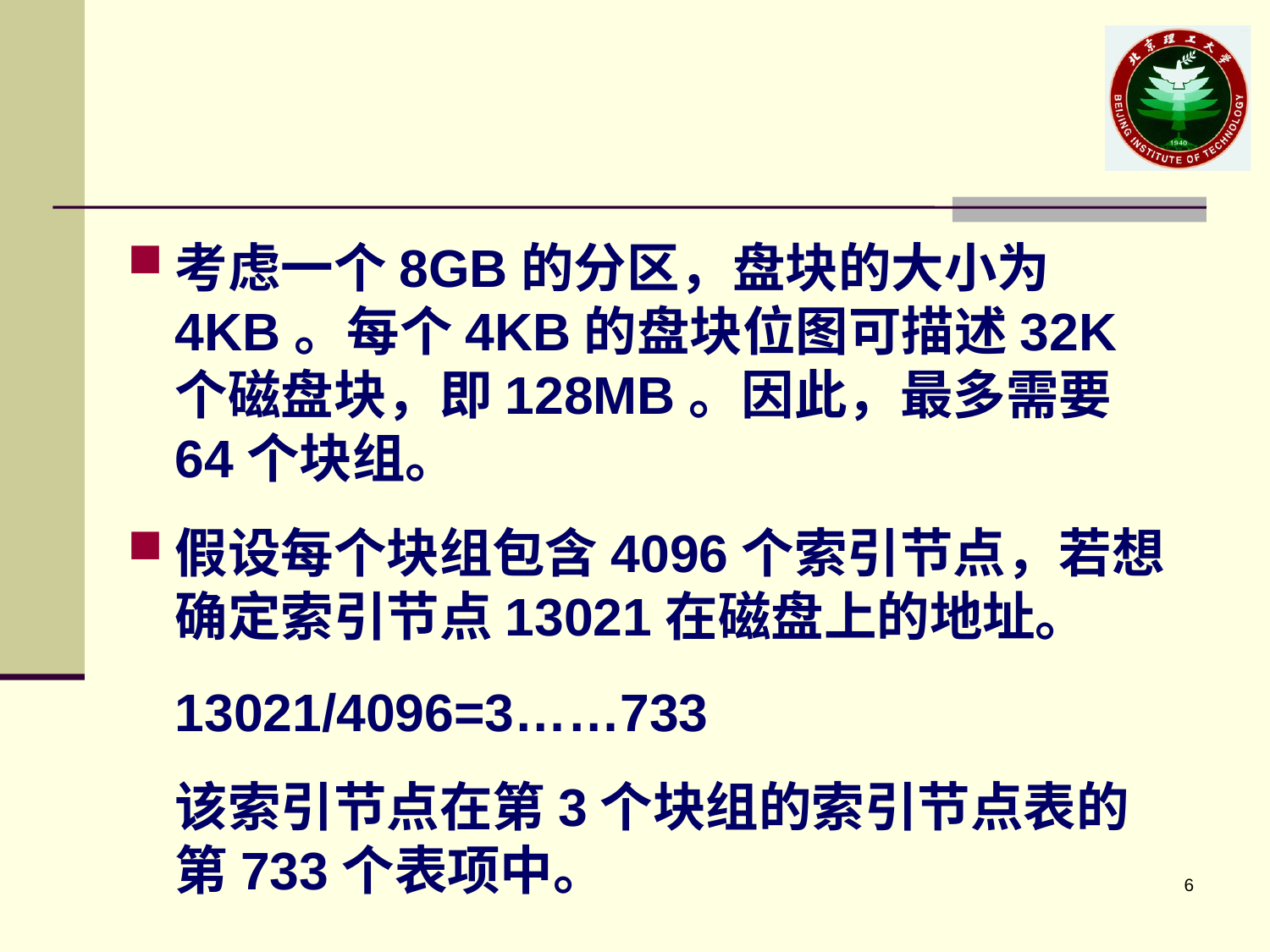

#
考虑一个8GB的分区，盘块的大小为4KB。每个4KB的盘块位图可描述32K个磁盘块，即128MB。因此，最多需要64个块组。
假设每个块组包含4096个索引节点，若想确定索引节点13021在磁盘上的地址。
	13021/4096=3……733
	该索引节点在第3个块组的索引节点表的第733个表项中。
6